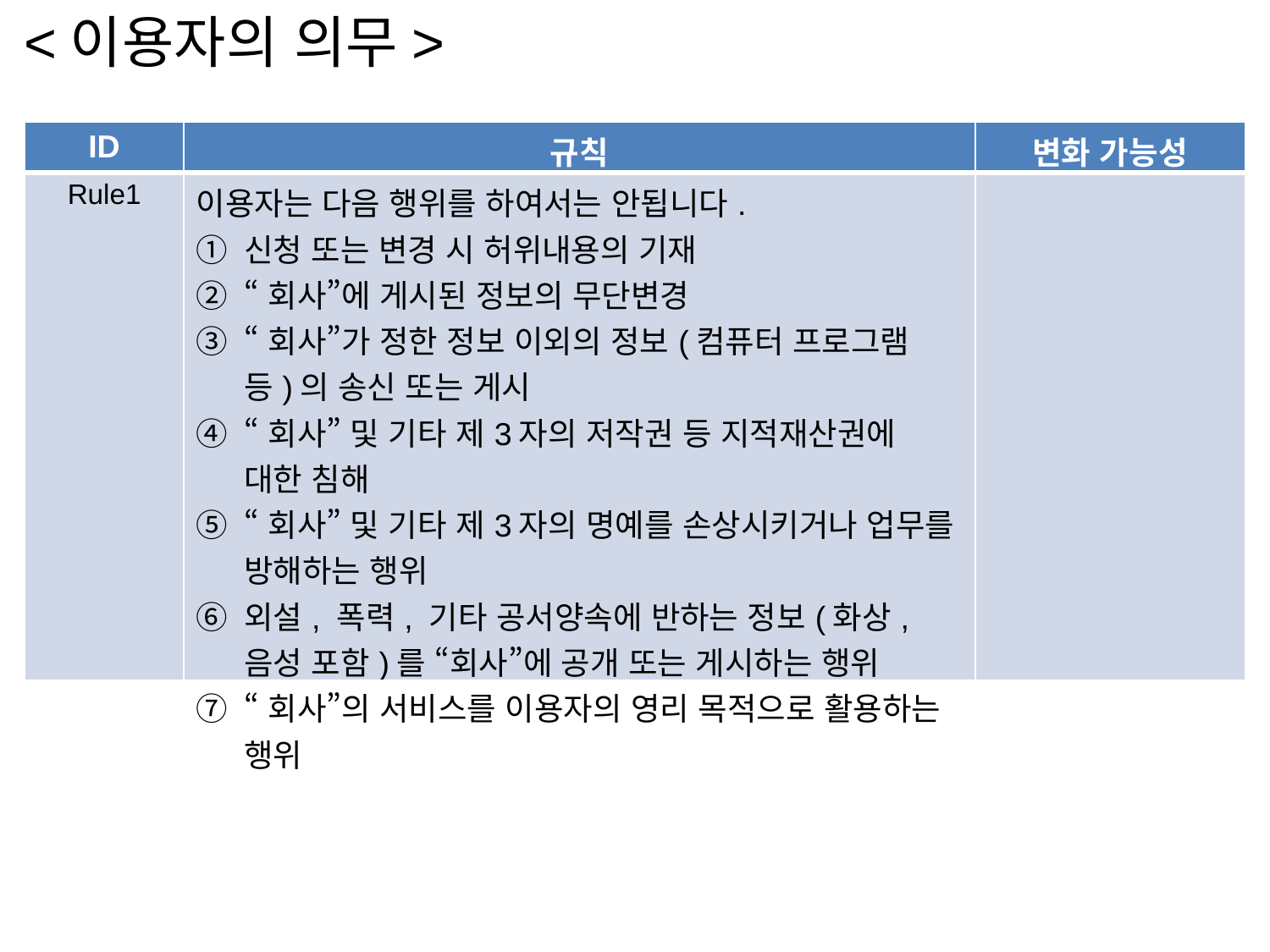

<이용자의 의무>
| ID | 규칙 | 변화 가능성 |
| --- | --- | --- |
| Rule1 | 이용자는 다음 행위를 하여서는 안됩니다. 신청 또는 변경 시 허위내용의 기재 “회사”에 게시된 정보의 무단변경 “회사”가 정한 정보 이외의 정보(컴퓨터 프로그램 등)의 송신 또는 게시 “회사” 및 기타 제3자의 저작권 등 지적재산권에 대한 침해 “회사” 및 기타 제3자의 명예를 손상시키거나 업무를 방해하는 행위 외설, 폭력, 기타 공서양속에 반하는 정보(화상, 음성 포함)를 “회사”에 공개 또는 게시하는 행위 “회사”의 서비스를 이용자의 영리 목적으로 활용하는 행위 |  |